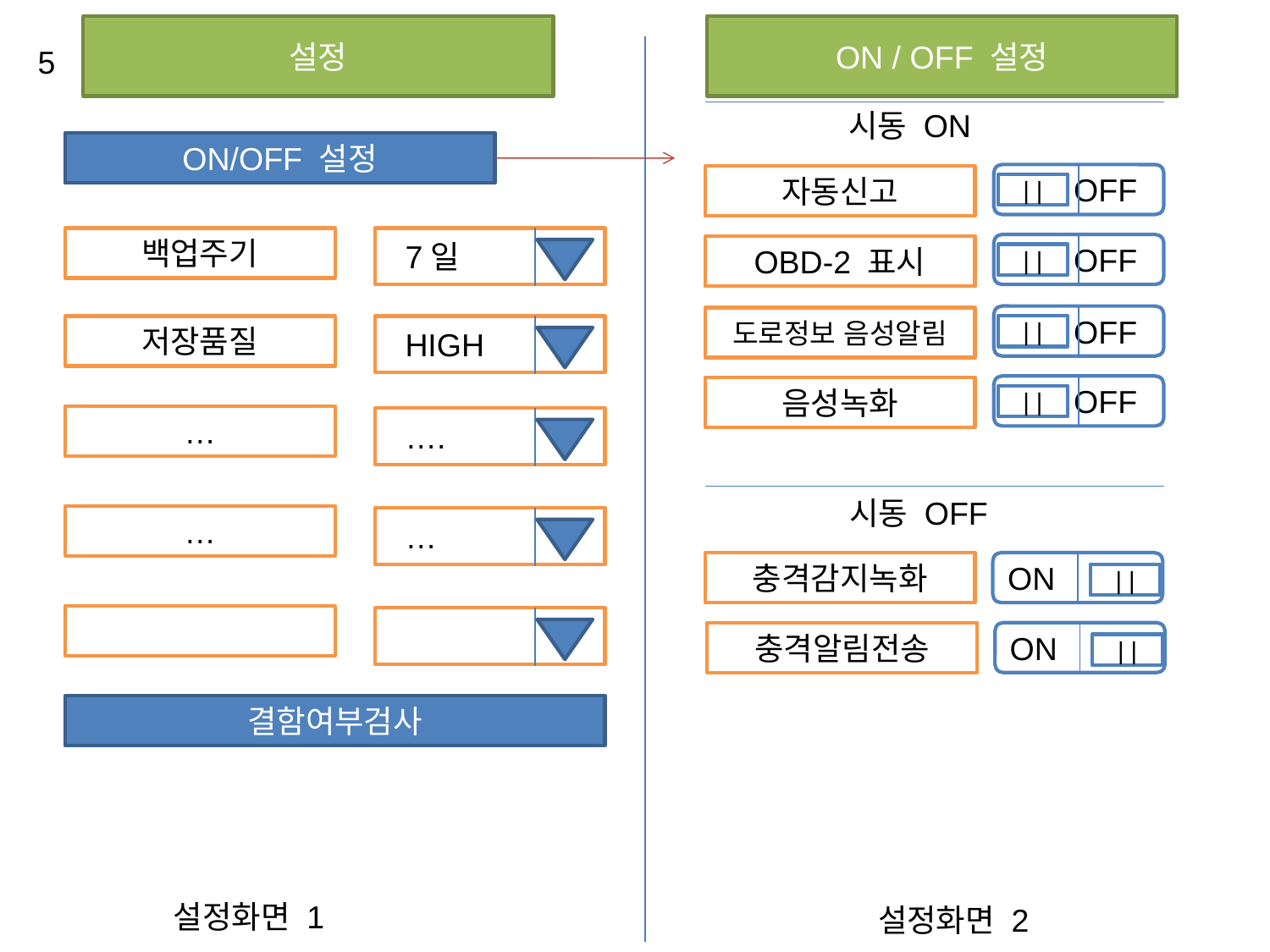

설정
ON / OFF 설정
5
시동 ON
ON/OFF 설정
      OFF
자동신고
| |
백업주기
  7일
      OFF
OBD-2 표시

| |
      OFF
도로정보 음성알림
| |
저장품질
  HIGH

      OFF
음성녹화
| |
…
  ….

시동 OFF
…
  …

충격감지녹화
ON
| |

충격알림전송
ON
| |
결함여부검사
설정화면 1
설정화면 2